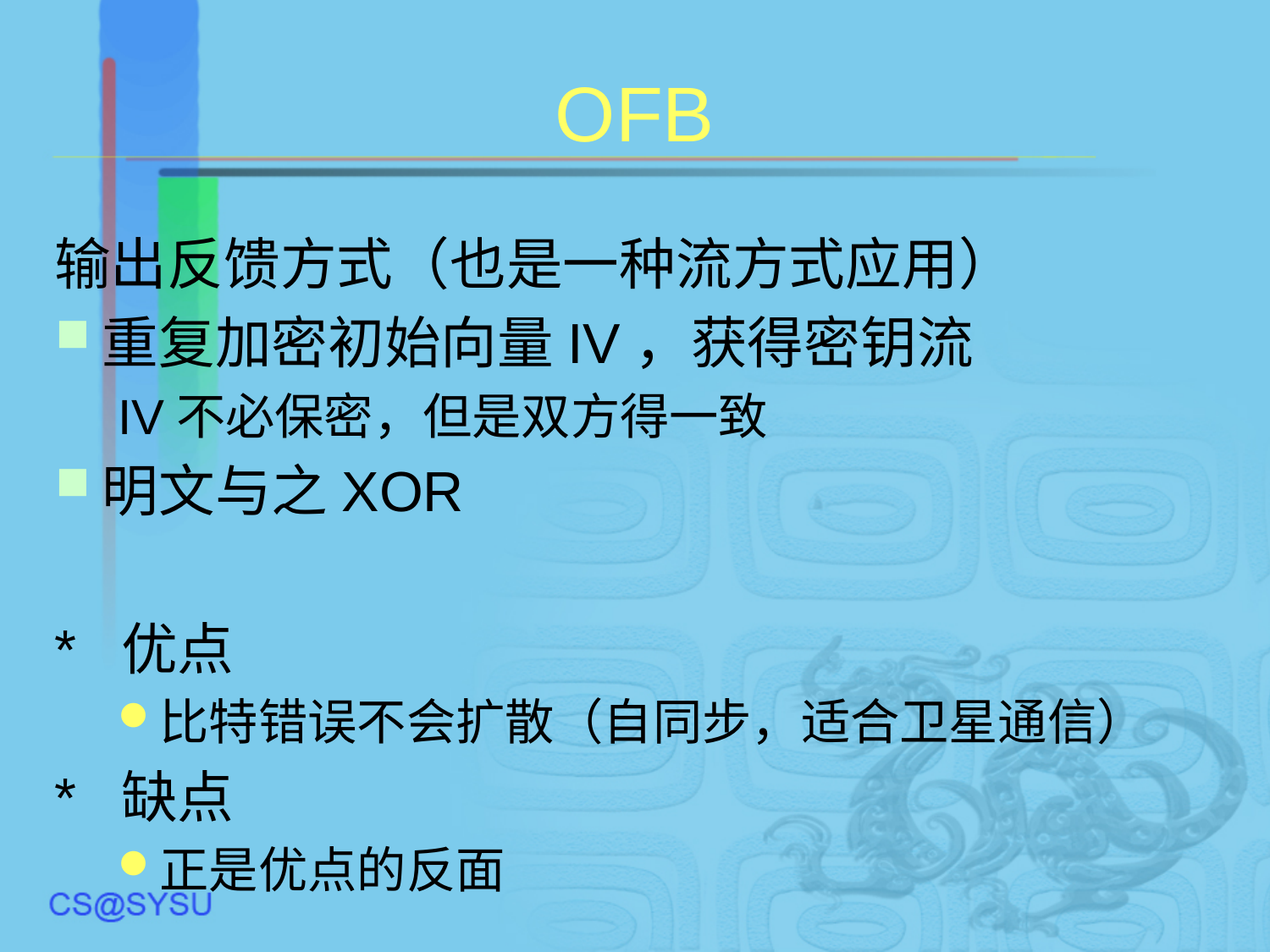

# OFB
输出反馈方式（也是一种流方式应用）
重复加密初始向量IV，获得密钥流
IV不必保密，但是双方得一致
明文与之XOR

*  优点
比特错误不会扩散（自同步，适合卫星通信）
*  缺点
正是优点的反面